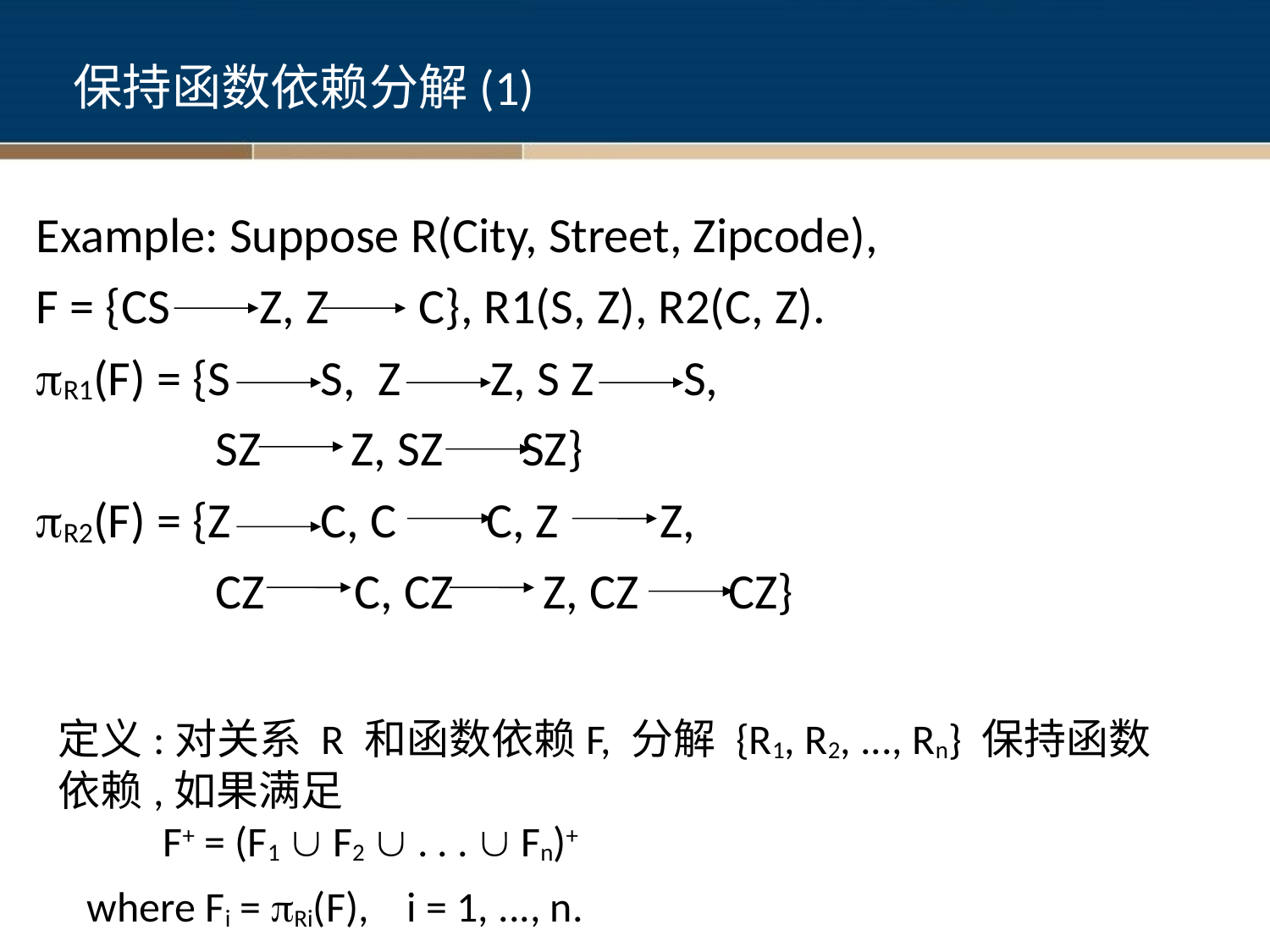

# 保持函数依赖分解(1)
Example: Suppose R(City, Street, Zipcode),
F = {CS        Z, Z        C}, R1(S, Z), R2(C, Z).
πR1(F) = {S        S,  Z        Z, S Z        S,
                SZ        Z, SZ       SZ}
πR2(F) = {Z        C, C        C, Z         Z,
                CZ        C, CZ        Z, CZ        CZ}

定义:对关系 R 和函数依赖F, 分解 {R1, R2, ..., Rn} 保持函数依赖,如果满足
           F+ = (F1 ∪ F2 ∪ . . . ∪ Fn)+
   where Fi = πRi(F),    i = 1, ..., n.